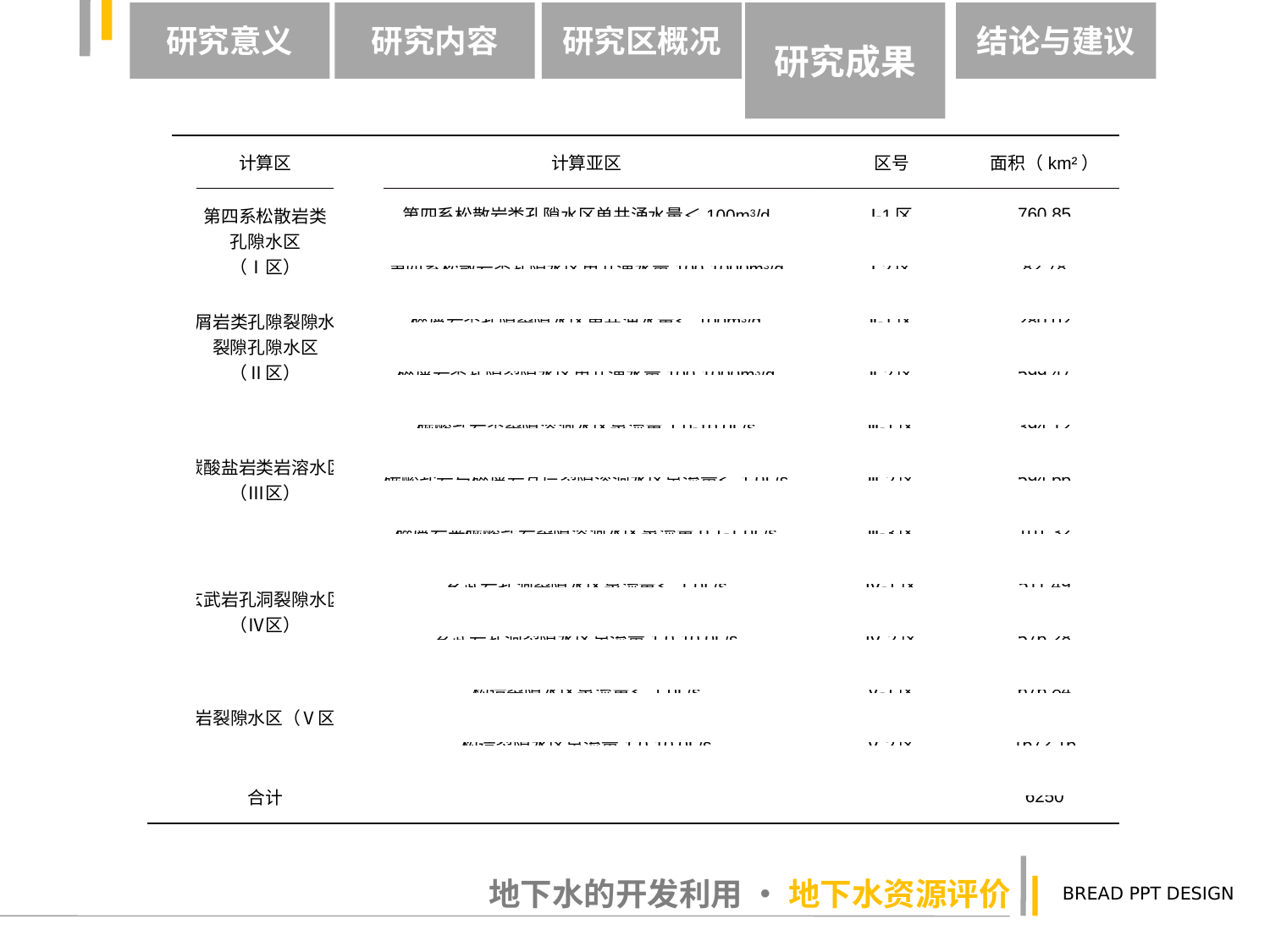

研究意义
研究内容
研究区概况
研究成果
结论与建议
| 计算区 | 计算亚区 | 区号 | 面积（km²） |
| --- | --- | --- | --- |
| 第四系松散岩类 孔隙水区 （Ⅰ区） | 第四系松散岩类孔隙水区单井涌水量＜100m3/d | Ⅰ-1区 | 760.85 |
|  | 第四系松散岩类孔隙水区单井涌水量100-1000m3/d | Ⅰ-2区 | 82.78 |
| 碎屑岩类孔隙裂隙水及裂隙孔隙水区 （Ⅱ区） | 碎屑岩类孔隙裂隙水区单井涌水量＜100m3/d | Ⅱ-1区 | 280.02 |
|  | 碎屑岩类孔隙裂隙水区单井涌水量100-1000m3/d | Ⅱ-2区 | 599.47 |
| 碳酸盐岩类岩溶水区（Ⅲ区） | 碳酸盐岩类裂隙溶洞水区泉流量1.0-10.0L/s | Ⅲ-1区 | 394.12 |
|  | 碳酸盐岩与碎屑岩互层裂隙溶洞水区泉流量＜1.0L/s | Ⅲ-2区 | 594.66 |
|  | 碎屑岩夹碳酸盐岩裂隙溶洞水区泉流量0.1-1.0L/s | Ⅲ-3区 | 101.32 |
| 玄武岩孔洞裂隙水区（Ⅳ区） | 玄武岩孔洞裂隙水区泉流量＜1.0L/s | Ⅳ-1区 | 511.49 |
|  | 玄武岩孔洞裂隙水区泉流量1.0-10.0L/s | Ⅳ-2区 | 576.28 |
| 基岩裂隙水区（Ⅴ区） | 构造裂隙水区泉流量＜1.0L/s | Ⅴ-1区 | 676.84 |
|  | 构造裂隙水区泉流量1.0-10.0L/s | Ⅴ-2区 | 1672.16 |
| 合计 |  |  | 6250 |
地下水的开发利用 • 地下水资源评价